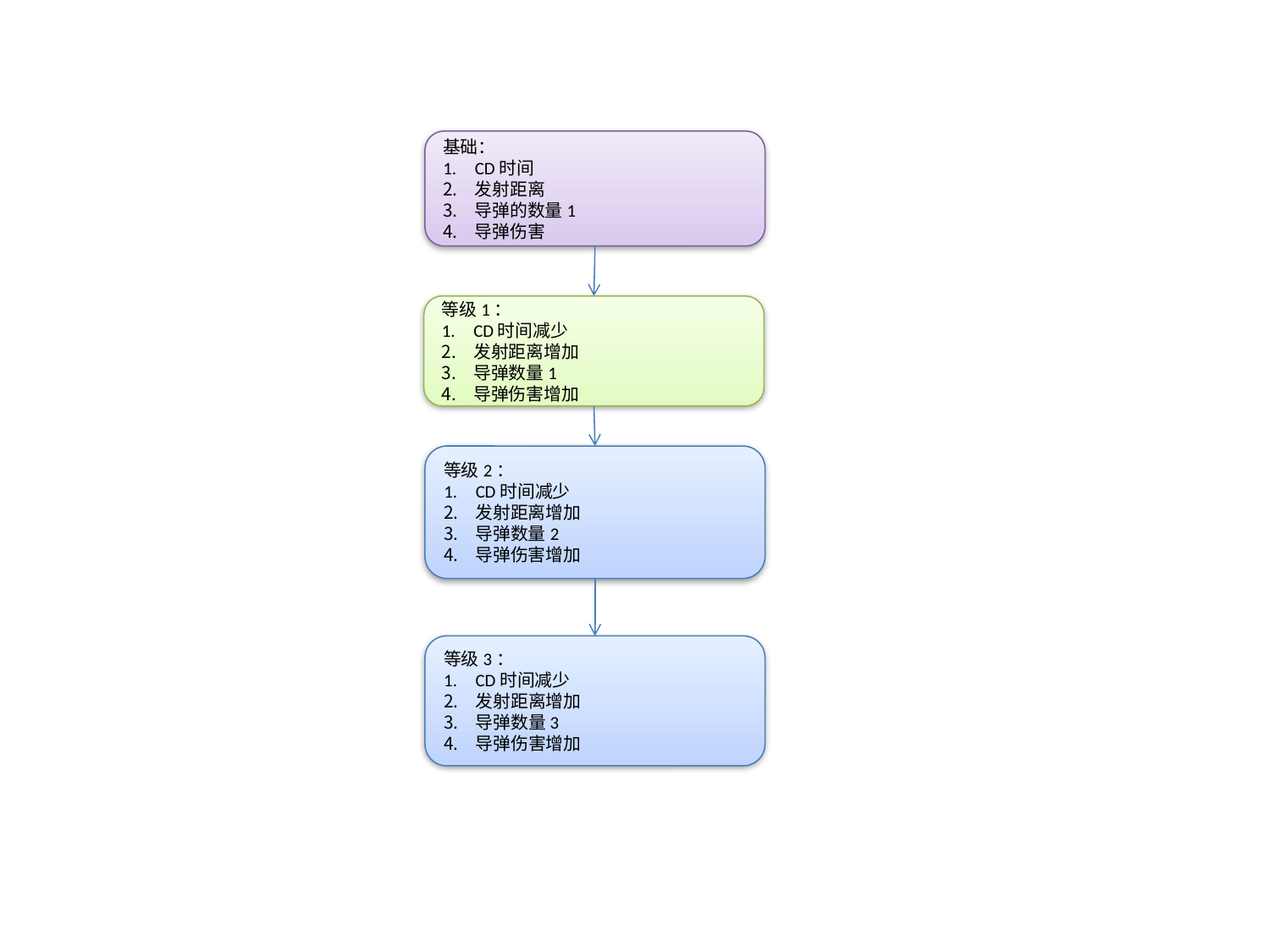

基础：
CD时间
发射距离
导弹的数量1
导弹伤害
等级1：
CD时间减少
发射距离增加
导弹数量1
导弹伤害增加
等级2：
CD时间减少
发射距离增加
导弹数量2
导弹伤害增加
等级3：
CD时间减少
发射距离增加
导弹数量3
导弹伤害增加